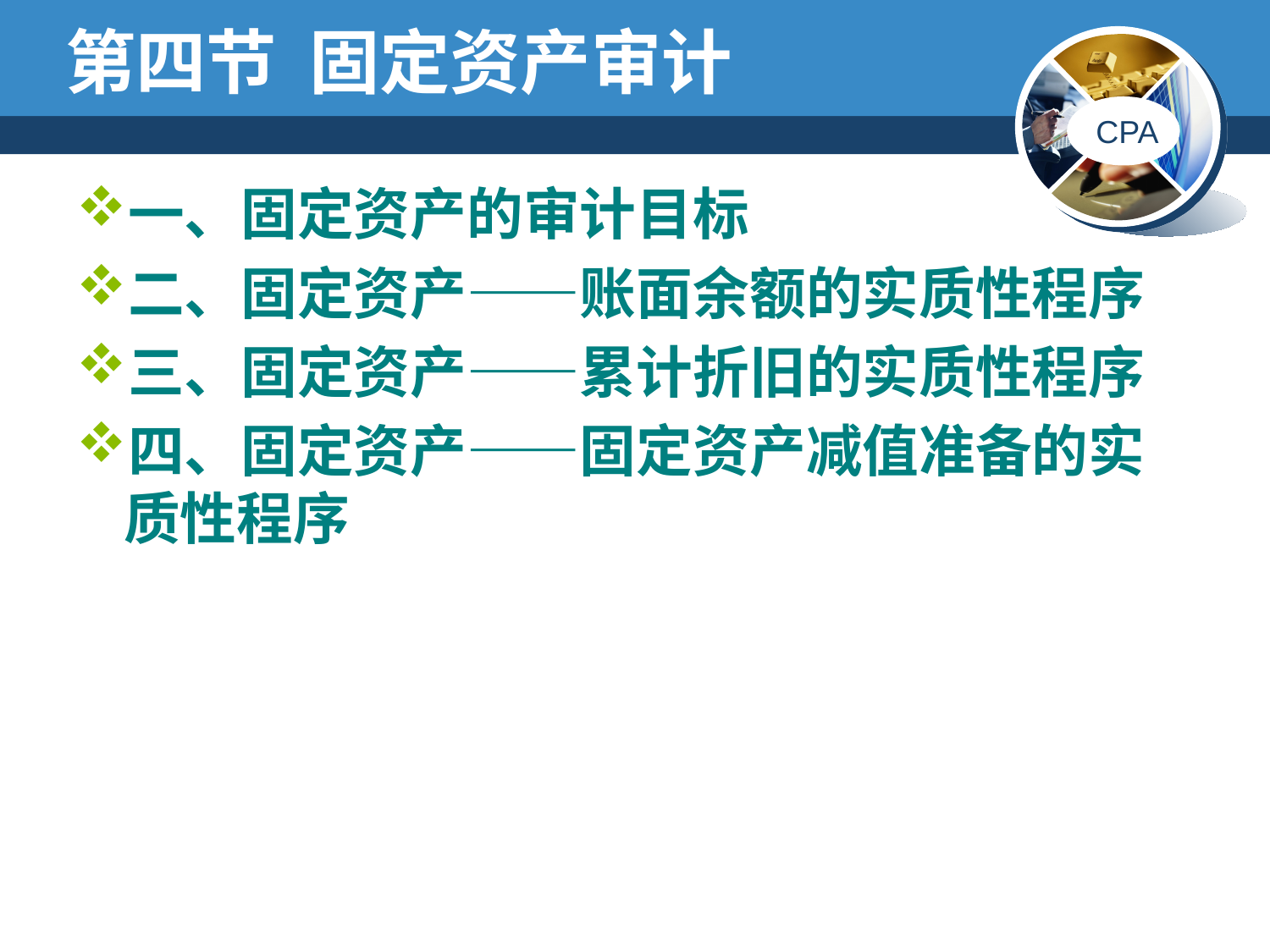

# 第四节  固定资产审计
一、固定资产的审计目标
二、固定资产——账面余额的实质性程序
三、固定资产——累计折旧的实质性程序
四、固定资产——固定资产减值准备的实质性程序